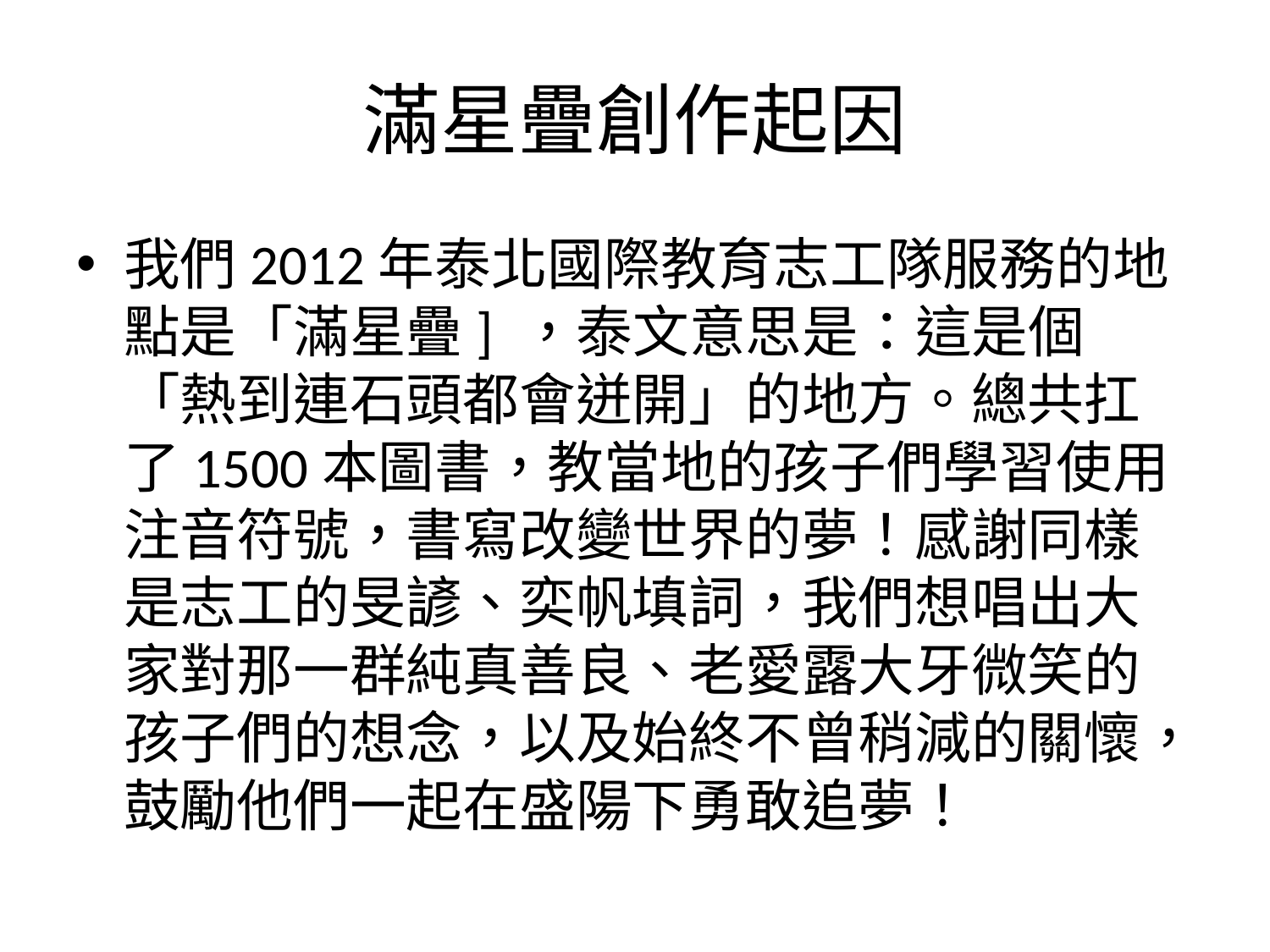

# 滿星疊創作起因
我們2012年泰北國際教育志工隊服務的地點是「滿星疊] ，泰文意思是：這是個「熱到連石頭都會迸開」的地方。總共扛了1500本圖書，教當地的孩子們學習使用注音符號，書寫改變世界的夢！感謝同樣是志工的旻諺、奕帆填詞，我們想唱出大家對那一群純真善良、老愛露大牙微笑的孩子們的想念，以及始終不曾稍減的關懷，鼓勵他們一起在盛陽下勇敢追夢！